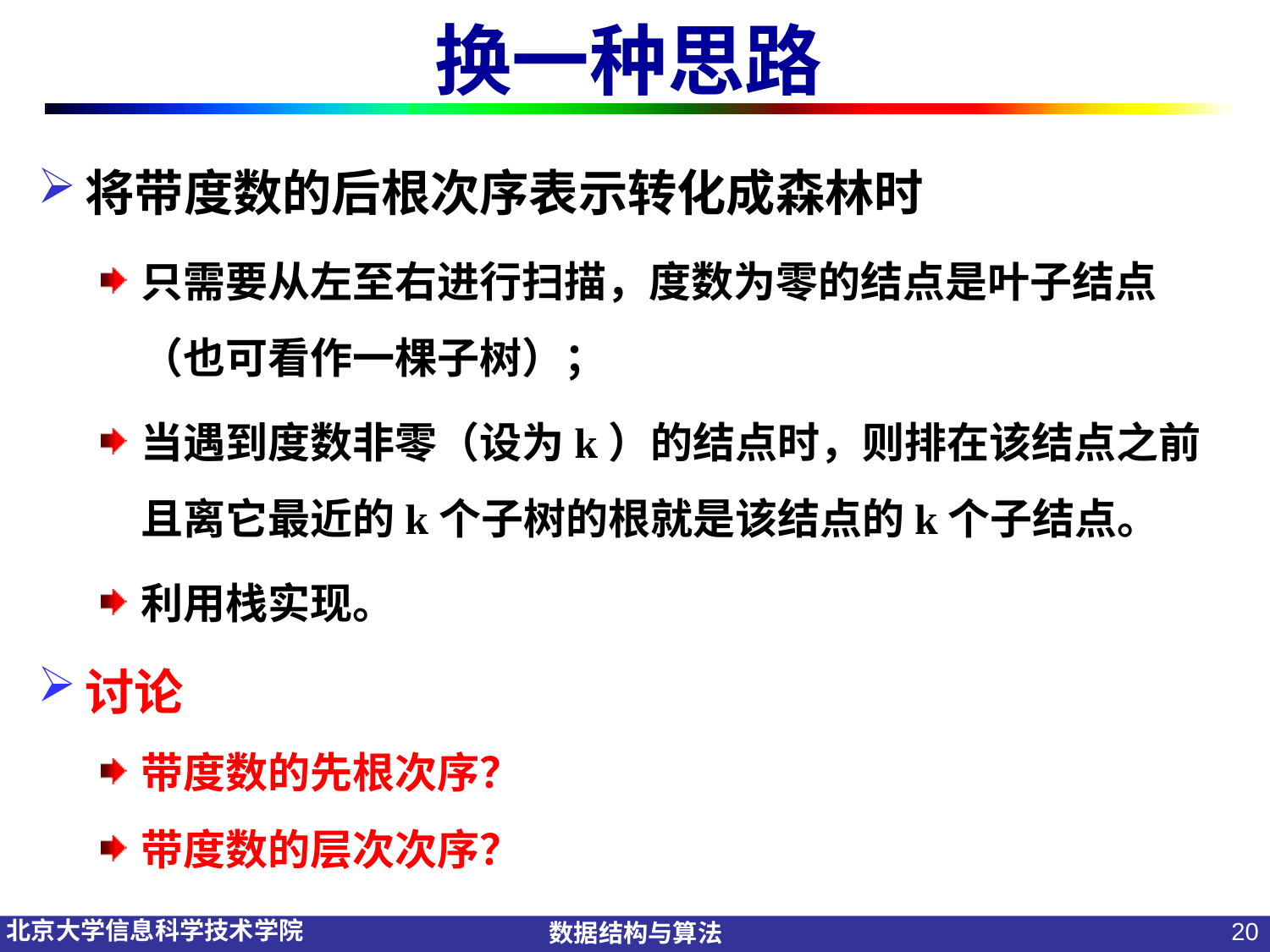

# 换一种思路
将带度数的后根次序表示转化成森林时
只需要从左至右进行扫描，度数为零的结点是叶子结点（也可看作一棵子树）；
当遇到度数非零（设为k）的结点时，则排在该结点之前且离它最近的k个子树的根就是该结点的k个子结点。
利用栈实现。
讨论
带度数的先根次序？
带度数的层次次序？
20